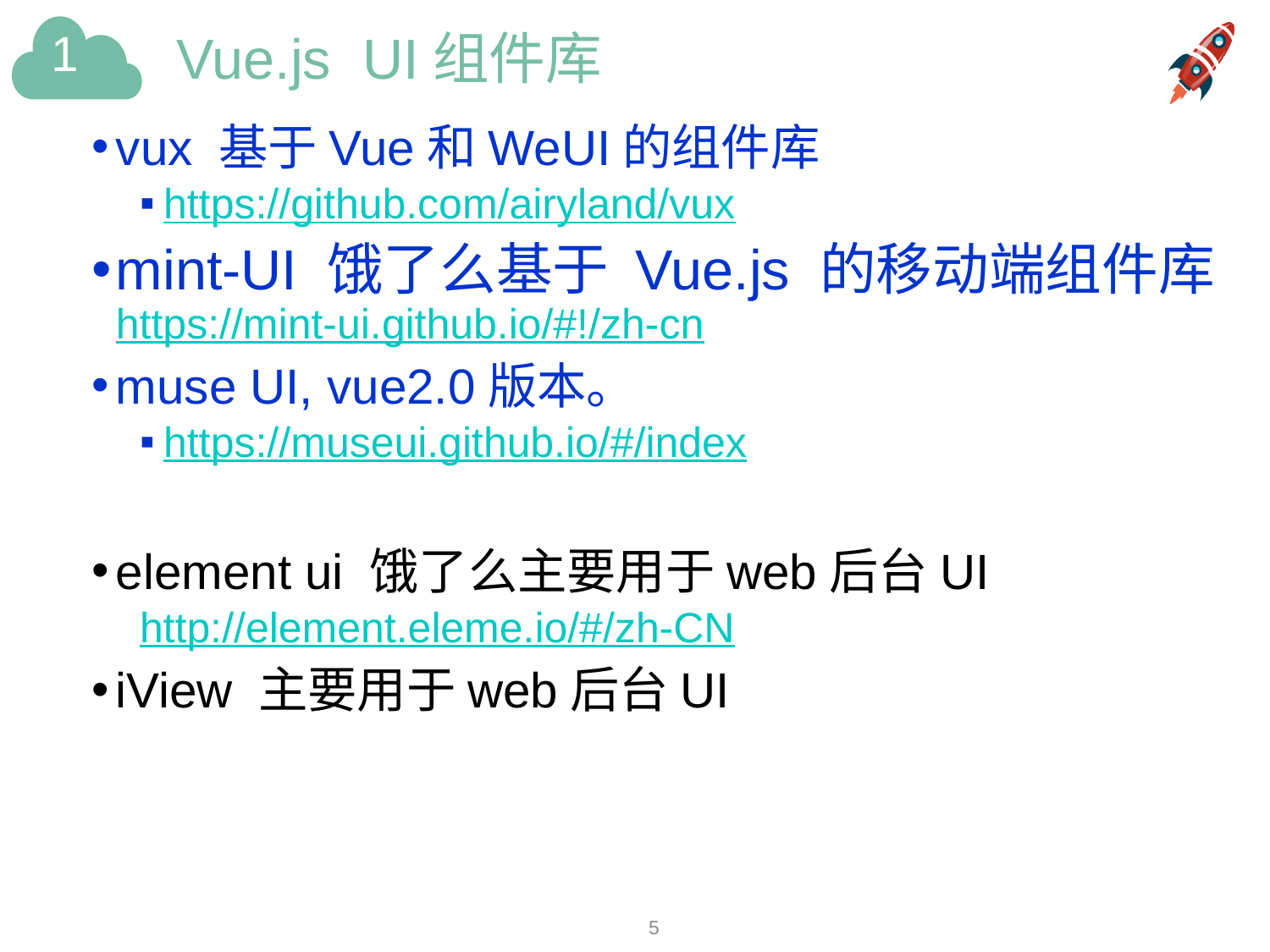

# Vue.js  UI组件库
vux 基于Vue和WeUI的组件库
https://github.com/airyland/vux
mint-UI 饿了么基于 Vue.js 的移动端组件库https://mint-ui.github.io/#!/zh-cn
muse UI, vue2.0版本。
https://museui.github.io/#/index

element ui 饿了么主要用于web后台UI
http://element.eleme.io/#/zh-CN
iView 主要用于web后台UI

5